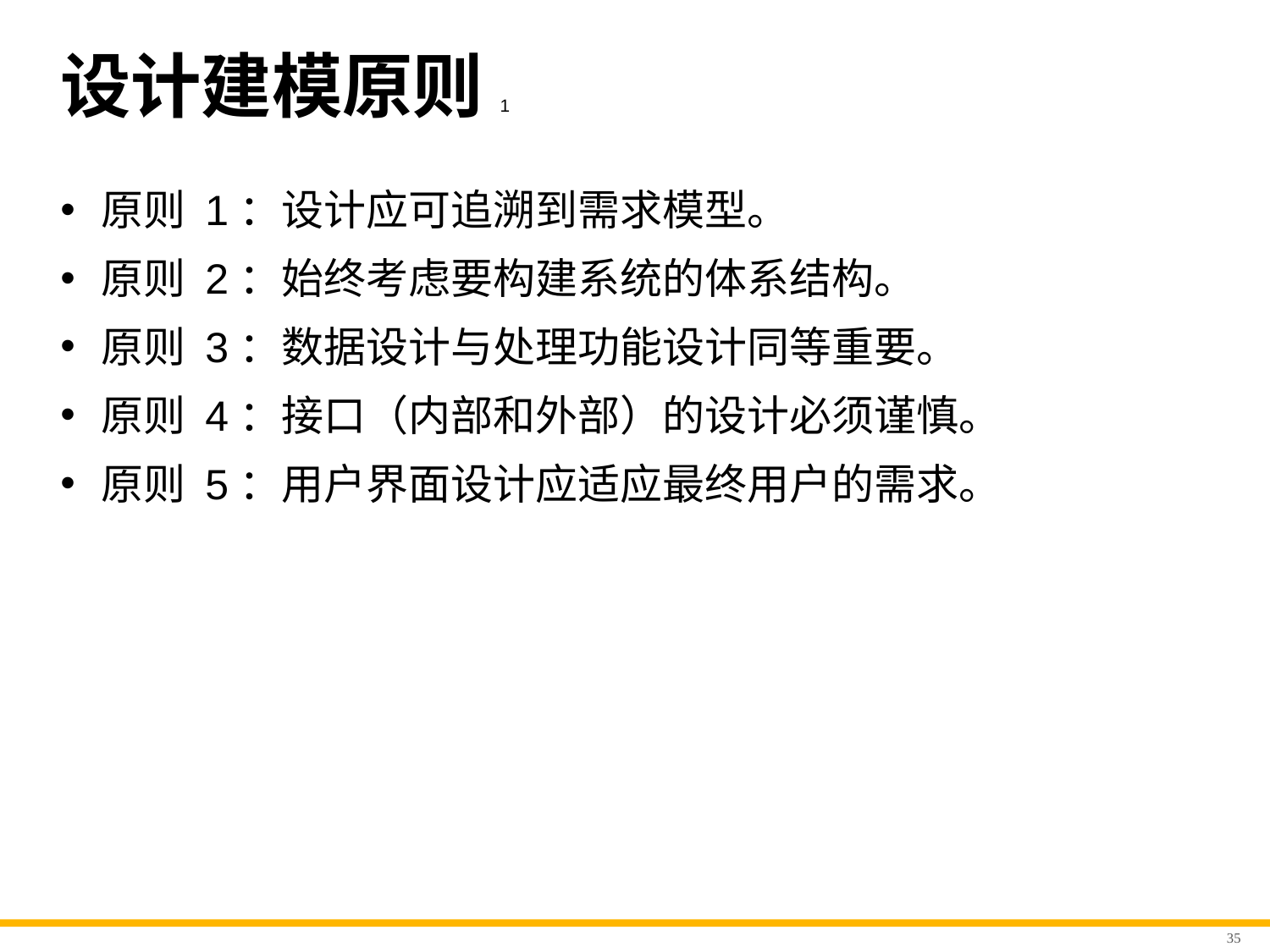

# 设计建模原则1
原则 1：设计应可追溯到需求模型。
原则 2：始终考虑要构建系统的体系结构。
原则 3：数据设计与处理功能设计同等重要。
原则 4：接口（内部和外部）的设计必须谨慎。
原则 5：用户界面设计应适应最终用户的需求。
35